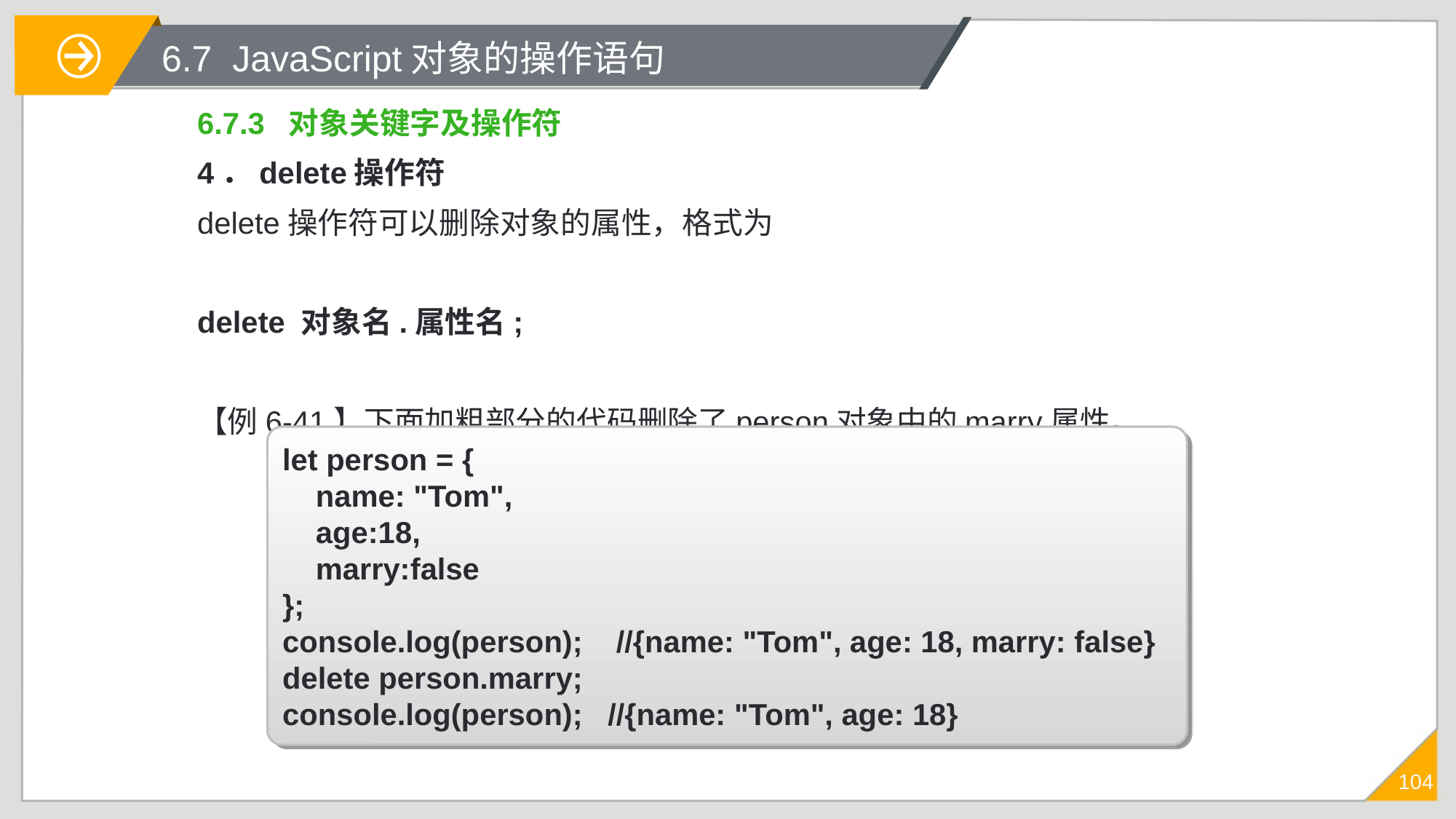

# 6.7  JavaScript对象的操作语句
6.7.3  对象关键字及操作符
4．delete操作符
delete操作符可以删除对象的属性，格式为

delete 对象名.属性名;

【例6-41】下面加粗部分的代码删除了person对象中的marry属性。

let person = {
    name: "Tom",
    age:18,
    marry:false
};
console.log(person);    //{name: "Tom", age: 18, marry: false}
delete person.marry;
console.log(person);   //{name: "Tom", age: 18}